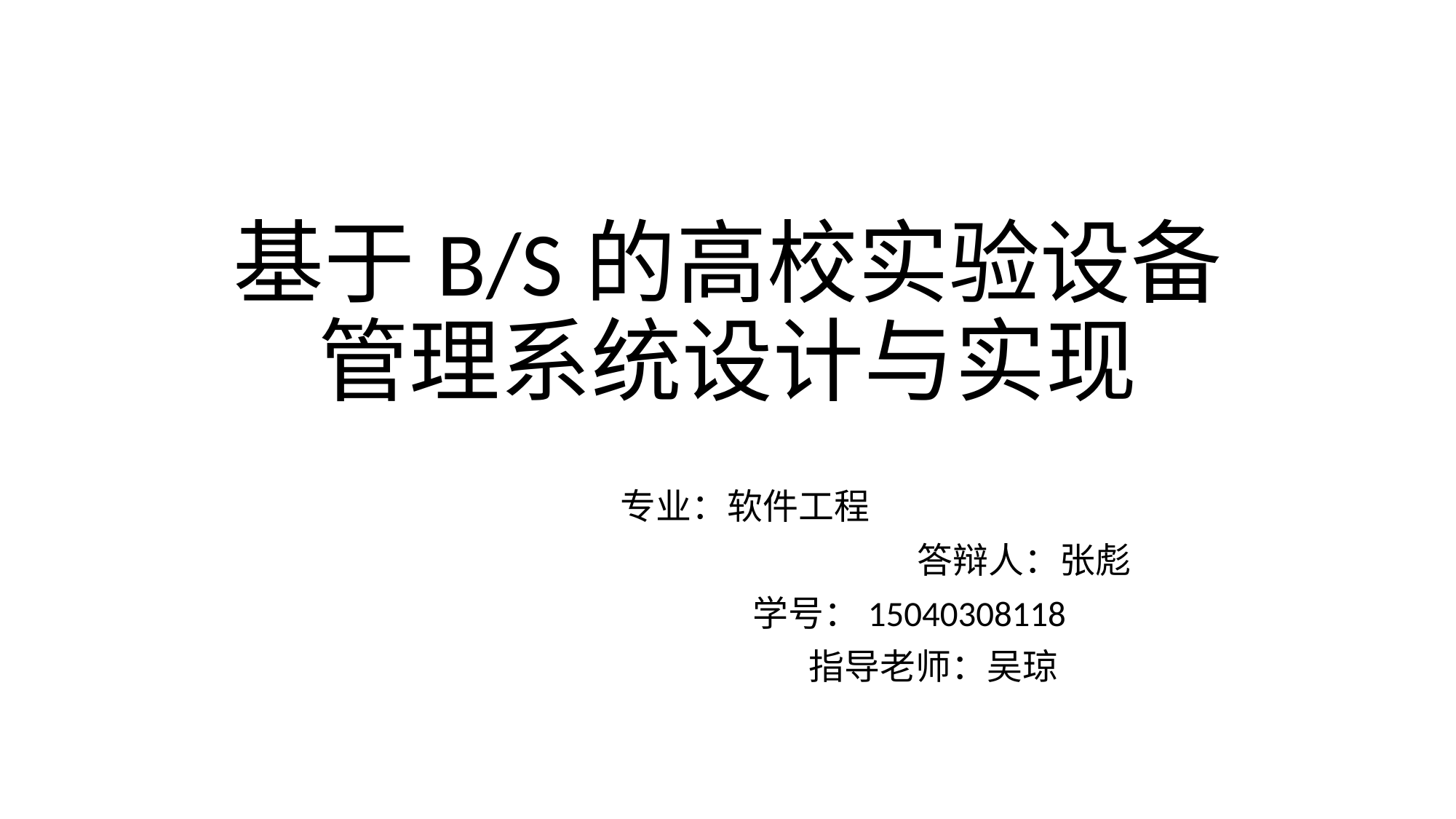

# 基于B/S的高校实验设备管理系统设计与实现

			                                    专业：软件工程
                                                                         答辩人：张彪
				                               学号：15040308118
			                                     指导老师：吴琼